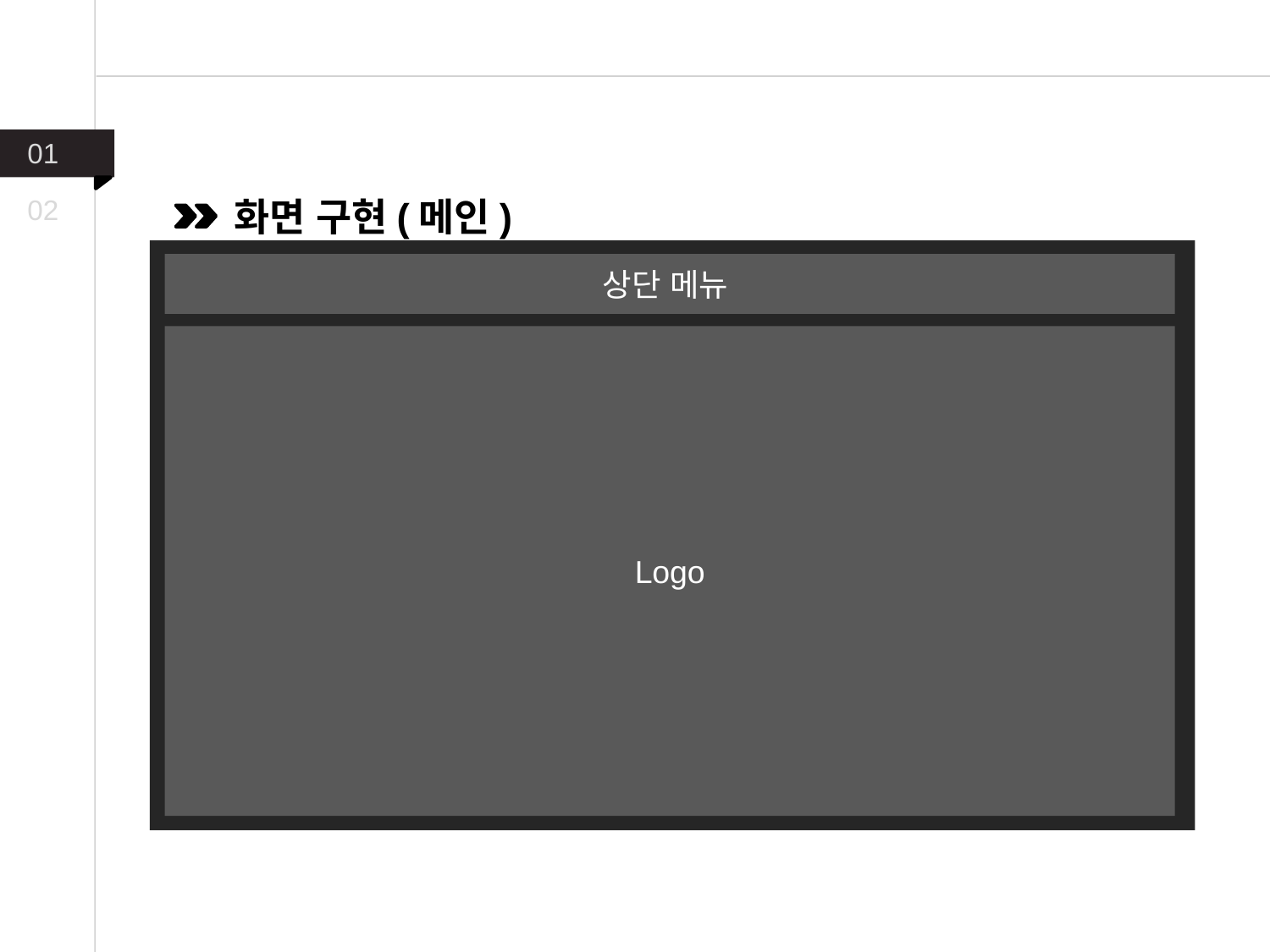

01

02
화면 구현(메인)

상단 메뉴
Logo